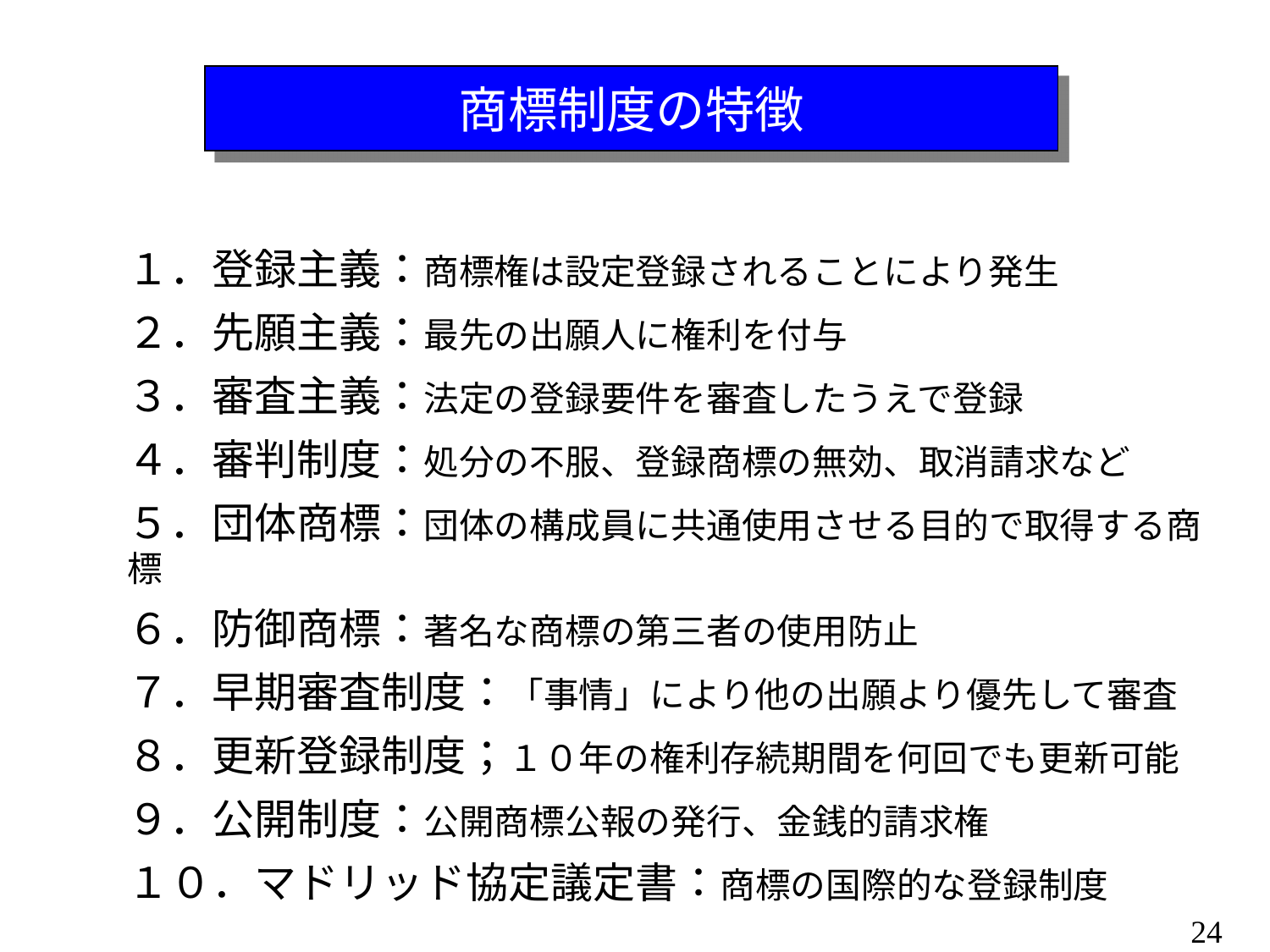

商標制度の特徴
１．登録主義：商標権は設定登録されることにより発生
２．先願主義：最先の出願人に権利を付与
３．審査主義：法定の登録要件を審査したうえで登録
４．審判制度：処分の不服、登録商標の無効、取消請求など
５．団体商標：団体の構成員に共通使用させる目的で取得する商標
６．防御商標：著名な商標の第三者の使用防止
７．早期審査制度：「事情」により他の出願より優先して審査
８．更新登録制度；１０年の権利存続期間を何回でも更新可能
９．公開制度：公開商標公報の発行、金銭的請求権
１０．マドリッド協定議定書：商標の国際的な登録制度
24